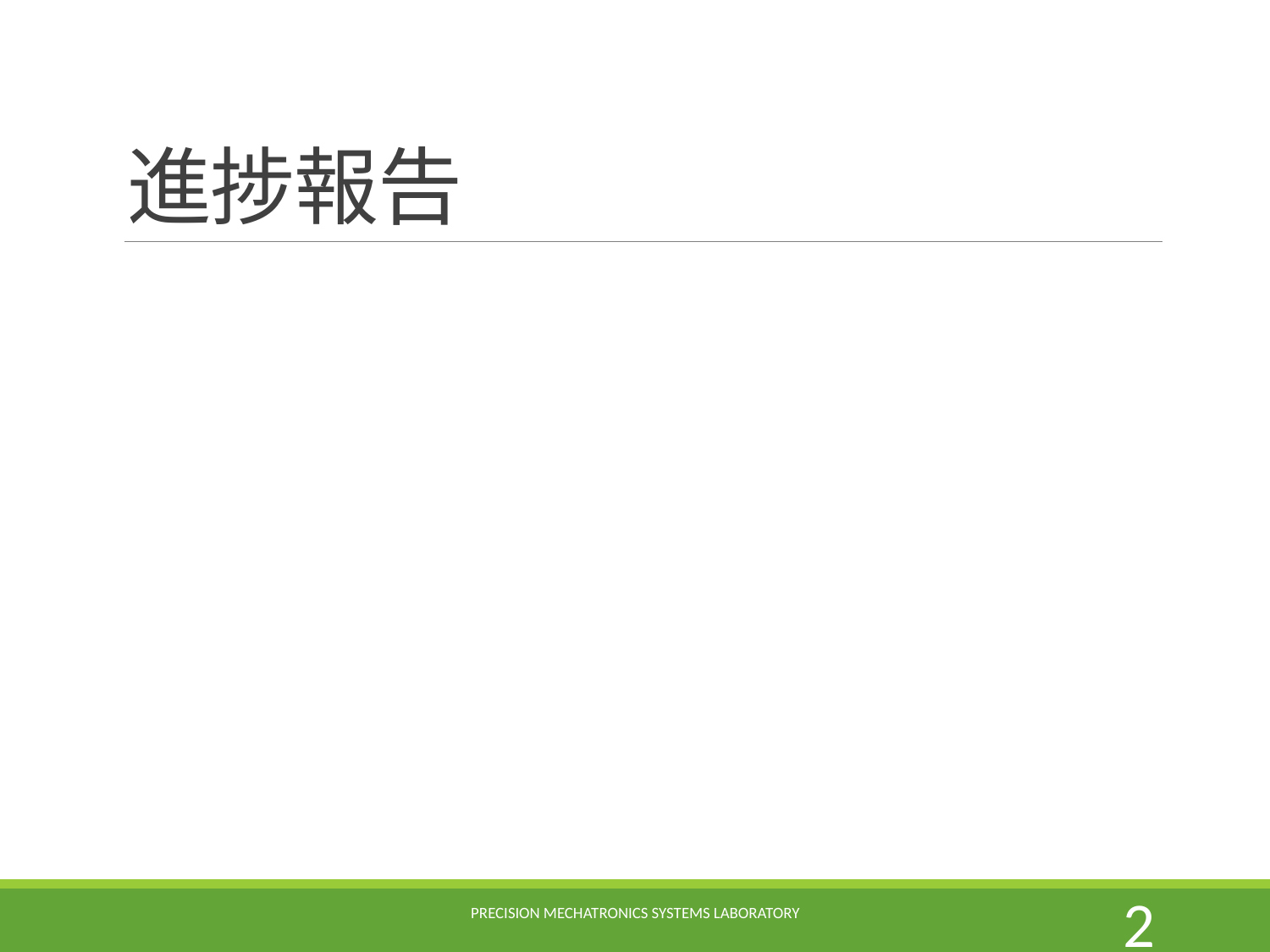

# 進捗報告

Precision Mechatronics Systems Laboratory

2